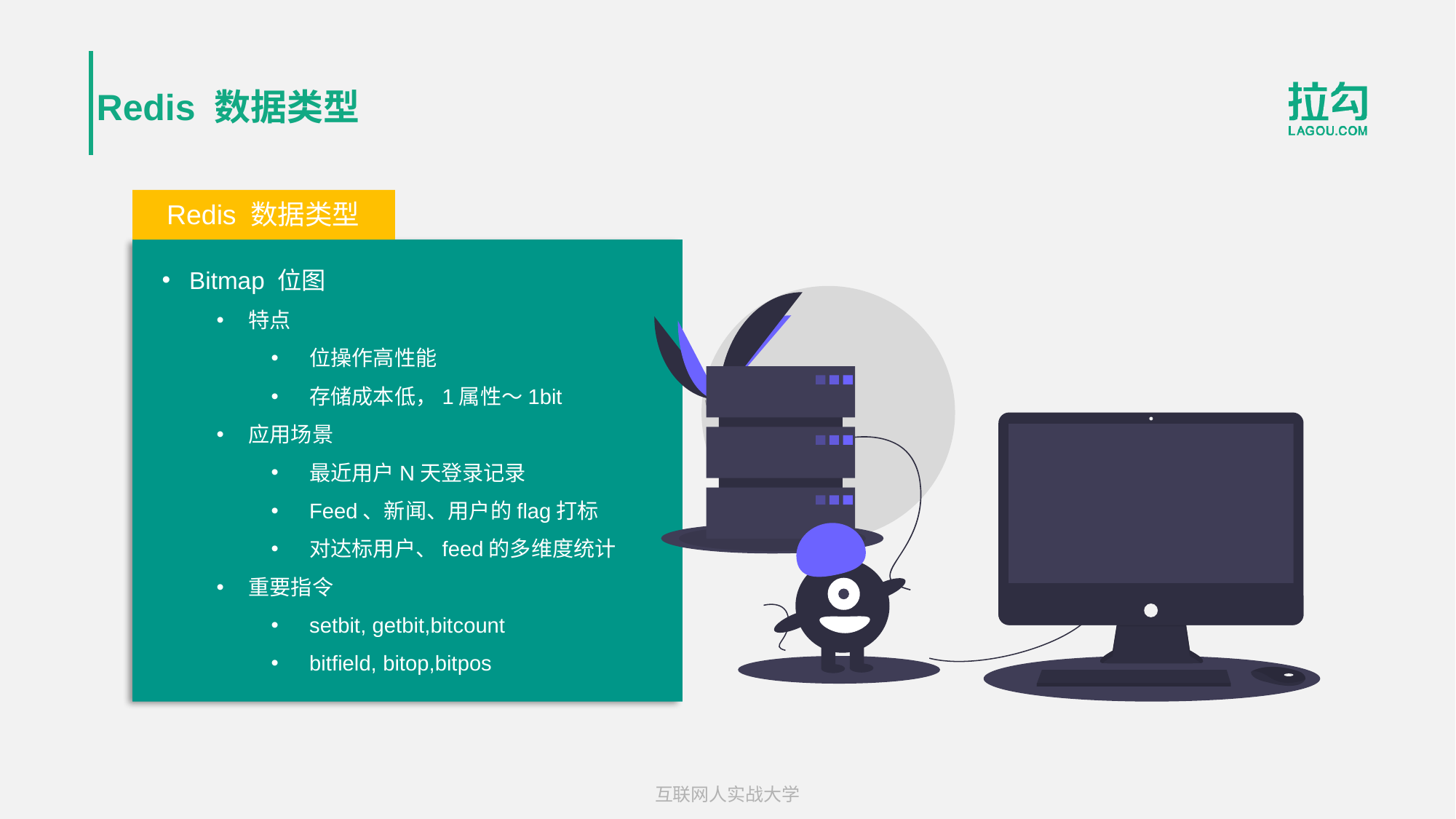

# Redis 数据类型

Redis 数据类型

Bitmap 位图
特点
位操作高性能
存储成本低，1属性～1bit
应用场景
最近用户N天登录记录
Feed、新闻、用户的flag打标
对达标用户、feed的多维度统计
重要指令
setbit, getbit,bitcount
bitfield, bitop,bitpos